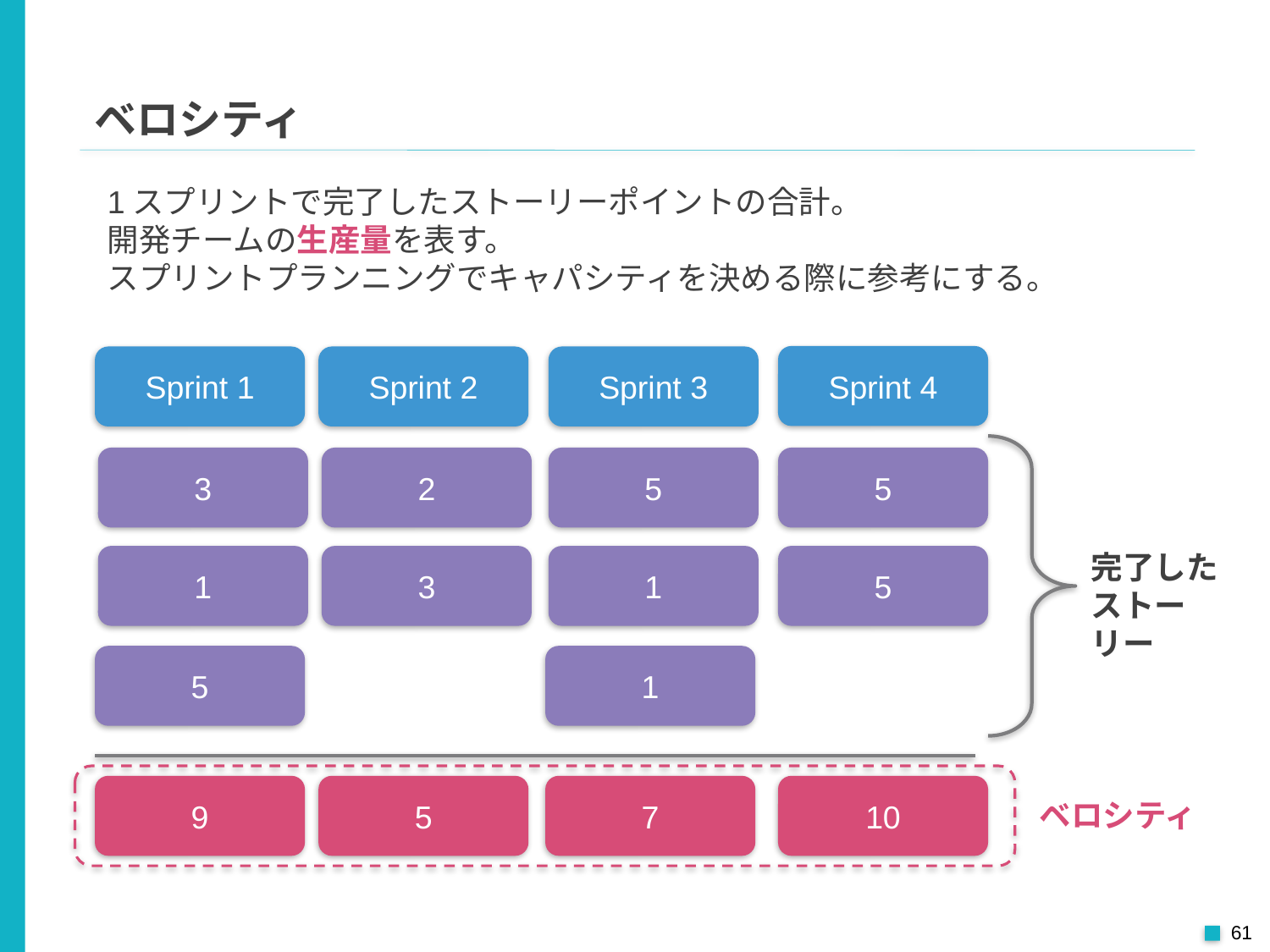

ベロシティ
1スプリントで完了したストーリーポイントの合計。
開発チームの生産量を表す。
スプリントプランニングでキャパシティを決める際に参考にする。
Sprint 4
Sprint 1
Sprint 2
Sprint 3

3
2
5
5
完了した
ストーリー
1
3
1
5
5
1

9
5
7
10
ベロシティ